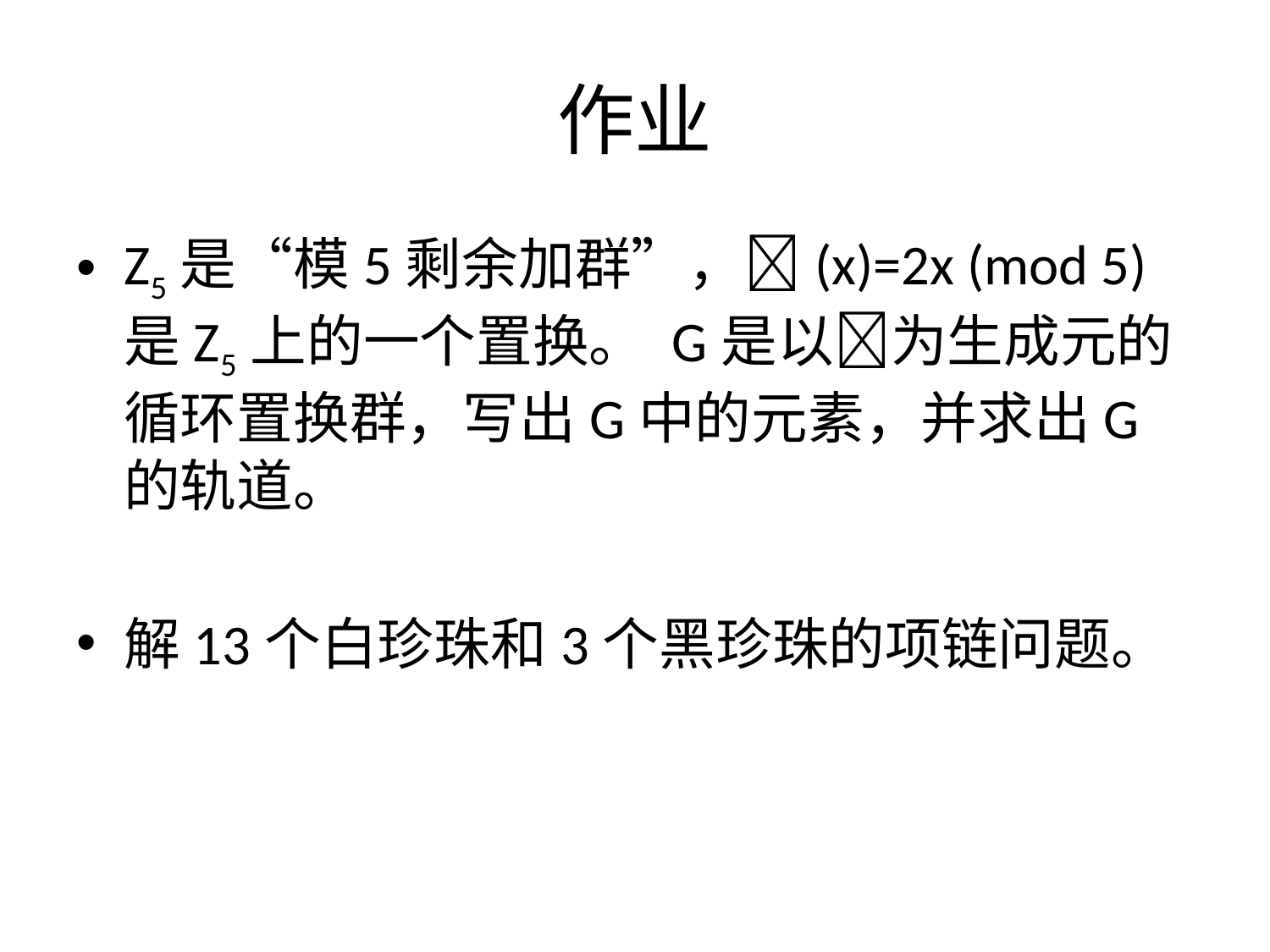

# 作业
Z5是“模5剩余加群”，π(x)=2x (mod 5) 是Z5上的一个置换。 G是以π为生成元的循环置换群，写出G中的元素，并求出G的轨道。

解13个白珍珠和3个黑珍珠的项链问题。